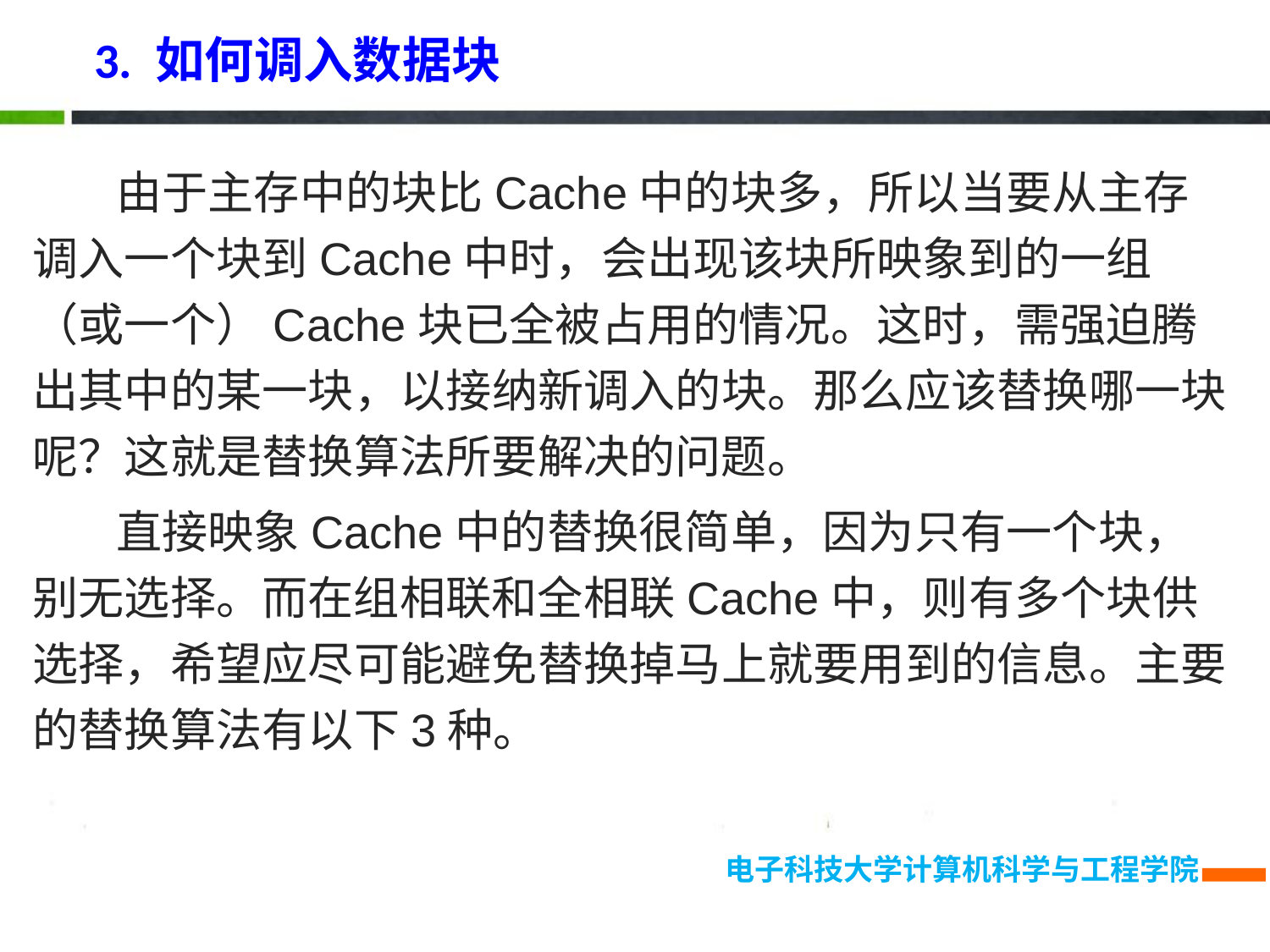

3. 如何调入数据块
       由于主存中的块比Cache中的块多，所以当要从主存调入一个块到Cache中时，会出现该块所映象到的一组（或一个）Cache块已全被占用的情况。这时，需强迫腾出其中的某一块，以接纳新调入的块。那么应该替换哪一块呢？这就是替换算法所要解决的问题。
       直接映象Cache中的替换很简单，因为只有一个块，别无选择。而在组相联和全相联Cache中，则有多个块供选择，希望应尽可能避免替换掉马上就要用到的信息。主要的替换算法有以下3种。
34